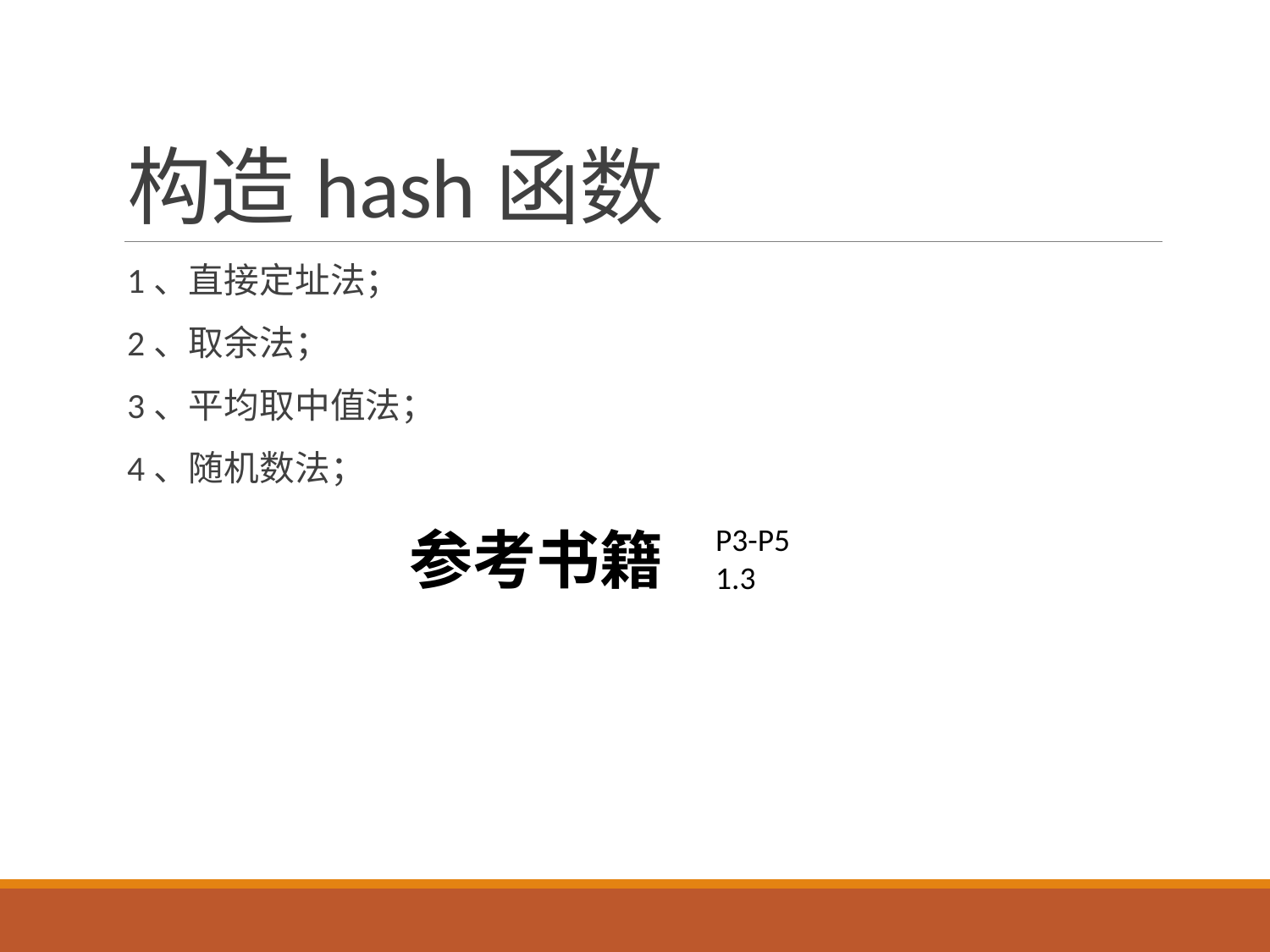

# 构造hash函数
1、直接定址法；
2、取余法；
3、平均取中值法；
4、随机数法；
P3-P5
1.3
参考书籍